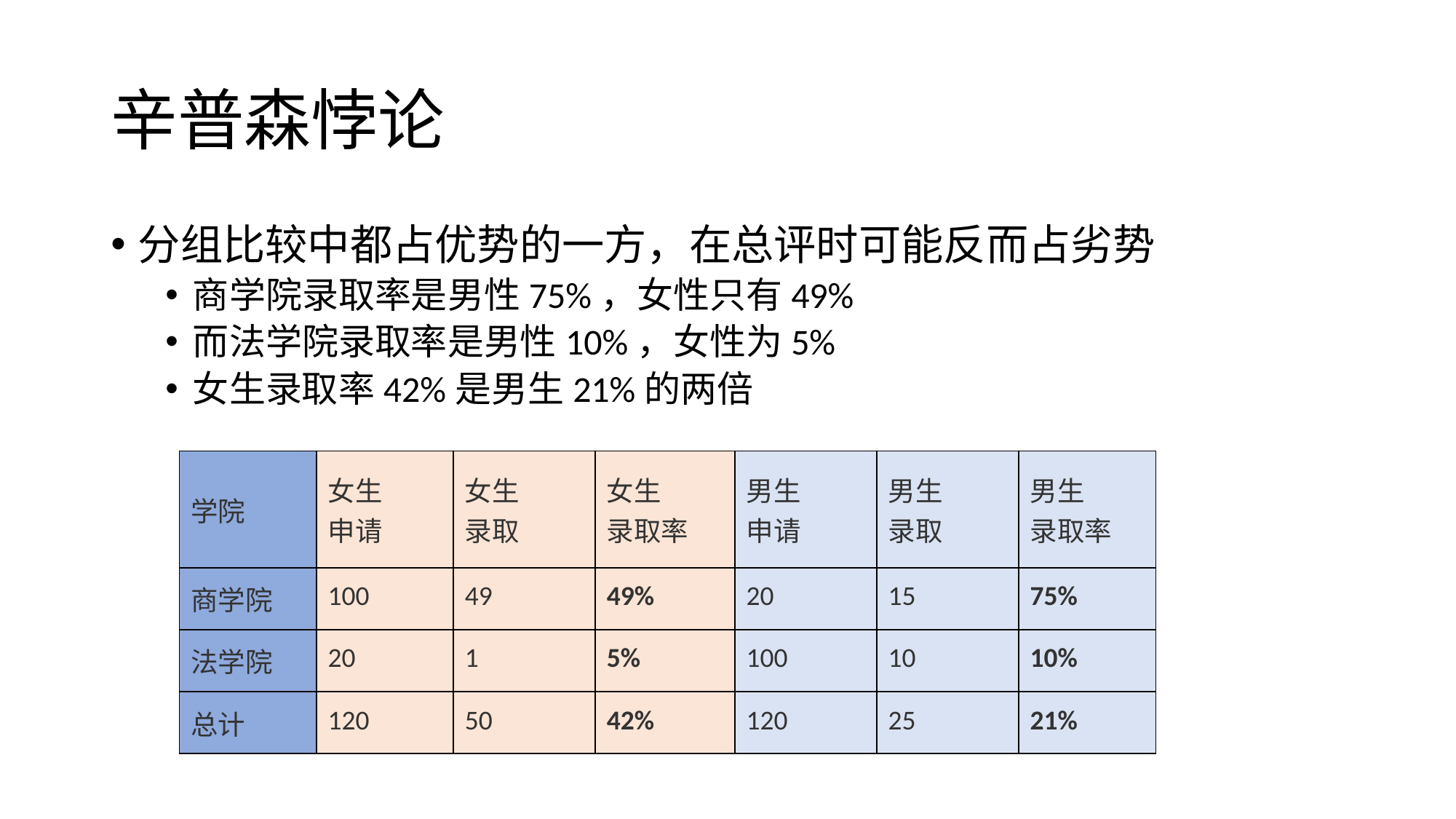

# 辛普森悖论
分组比较中都占优势的一方，在总评时可能反而占劣势
商学院录取率是男性75%，女性只有49%
而法学院录取率是男性10%，女性为5%
女生录取率42%是男生21%的两倍
| 学院 | 女生 申请 | 女生 录取 | 女生 录取率 | 男生 申请 | 男生 录取 | 男生 录取率 |
| --- | --- | --- | --- | --- | --- | --- |
| 商学院 | 100 | 49 | 49% | 20 | 15 | 75% |
| 法学院 | 20 | 1 | 5% | 100 | 10 | 10% |
| 总计 | 120 | 50 | 42% | 120 | 25 | 21% |